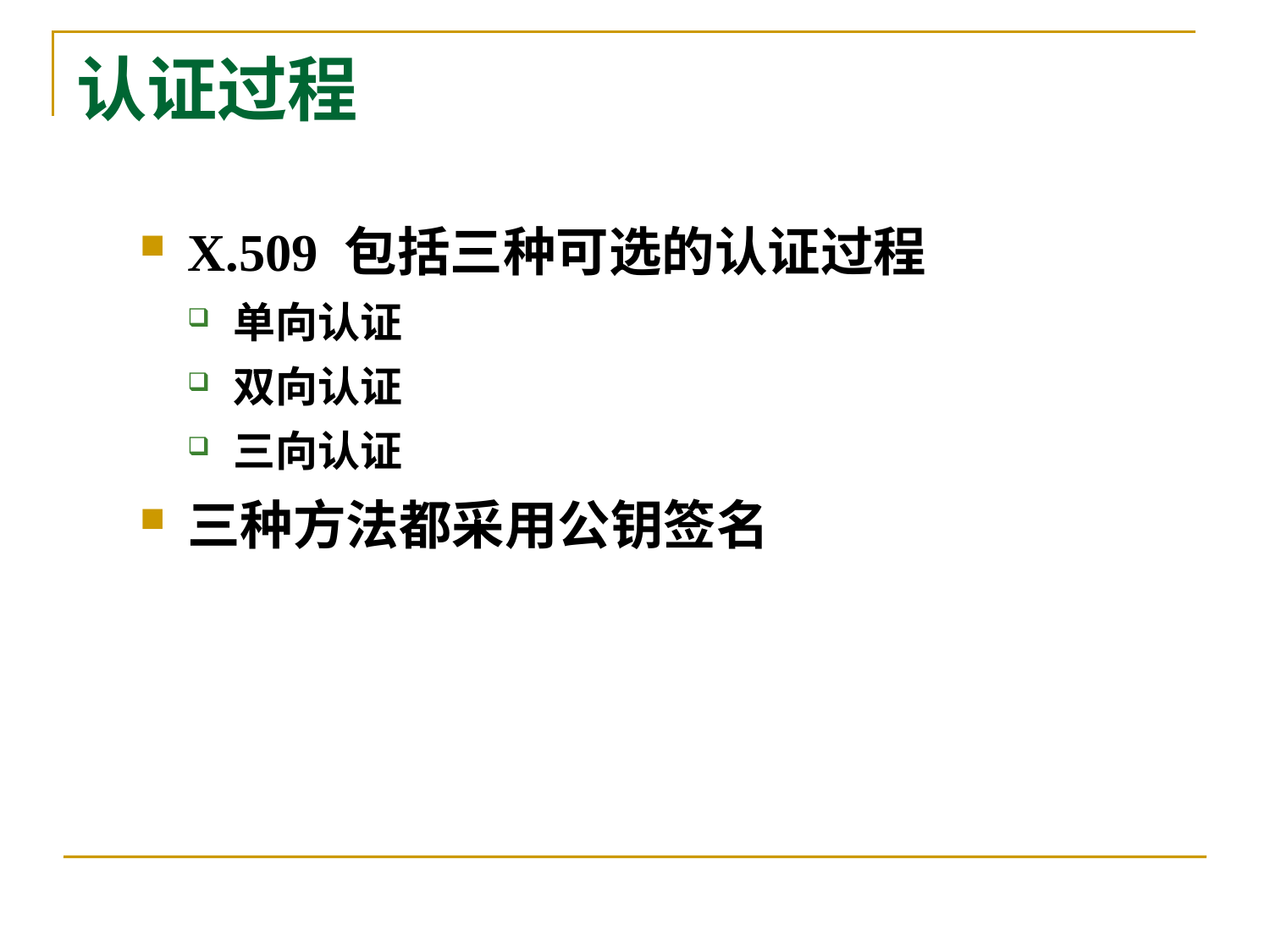

# 认证过程
X.509 包括三种可选的认证过程
单向认证
双向认证
三向认证
三种方法都采用公钥签名

53